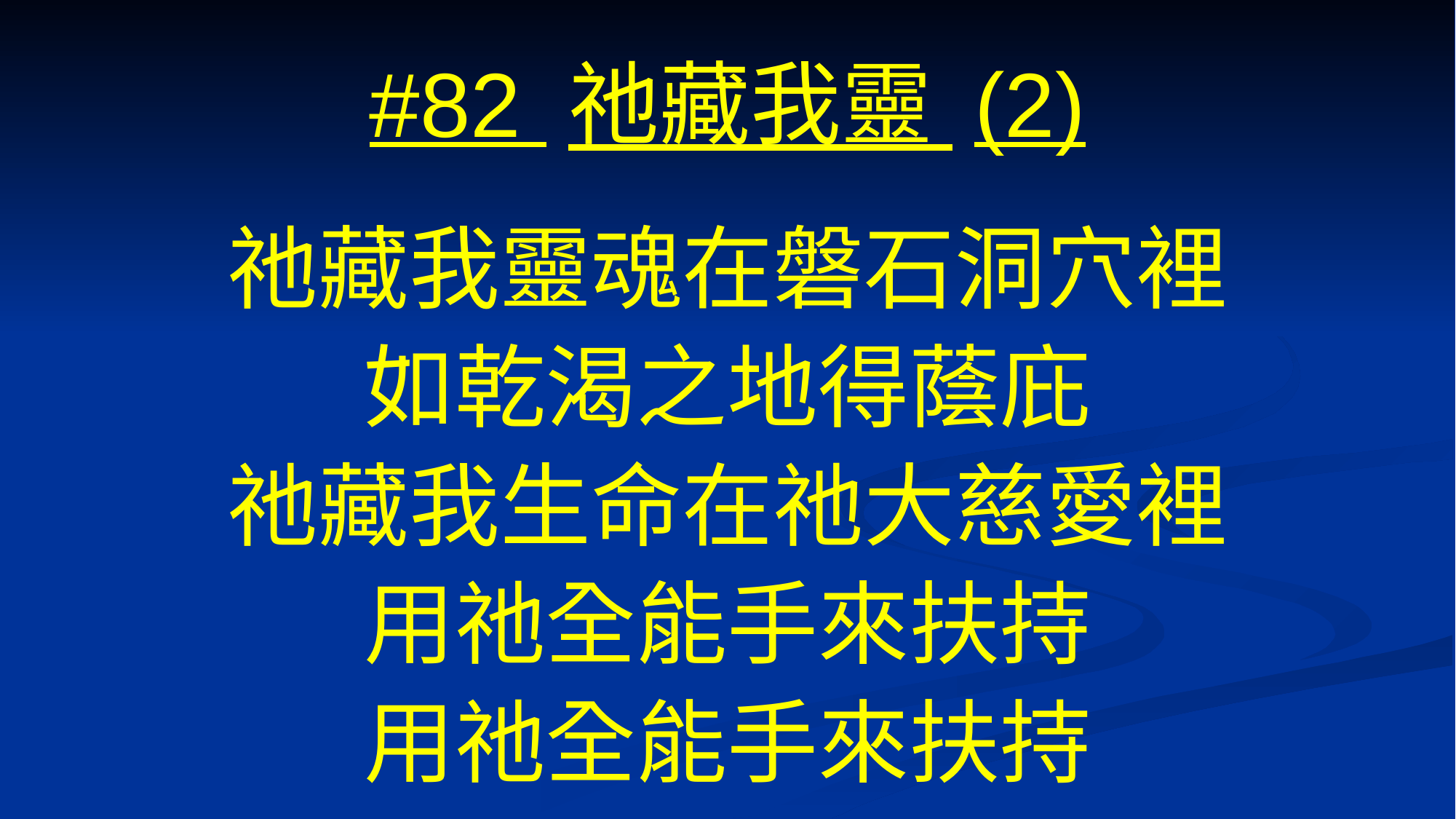

# #82 祂藏我靈 (2)
祂藏我靈魂在磐石洞穴裡
如乾渴之地得蔭庇
祂藏我生命在祂大慈愛裡
用祂全能手來扶持
用祂全能手來扶持